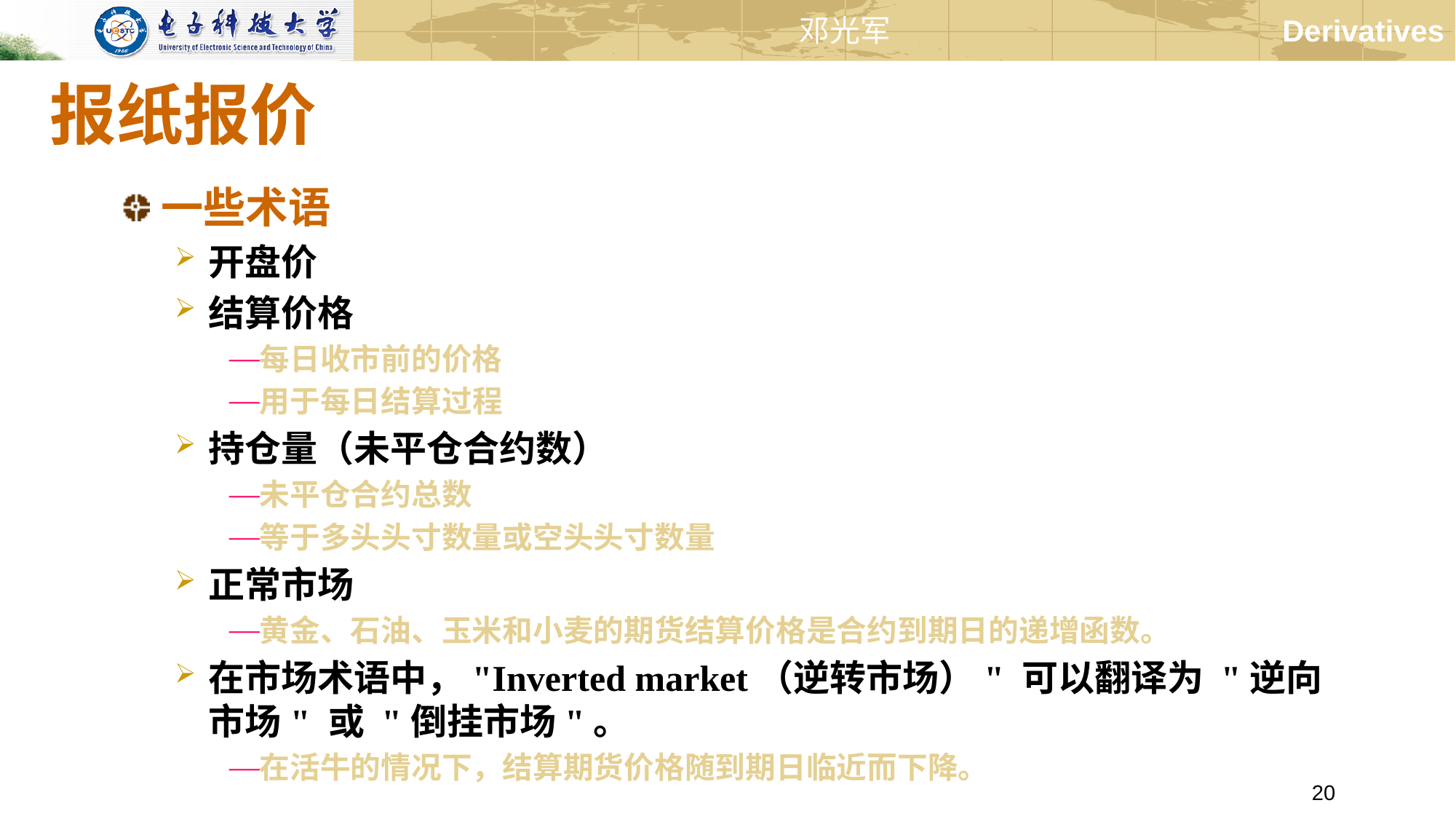

# 报纸报价
一些术语
开盘价
结算价格
每日收市前的价格
用于每日结算过程
持仓量（未平仓合约数）
未平仓合约总数
等于多头头寸数量或空头头寸数量
正常市场
黄金、石油、玉米和小麦的期货结算价格是合约到期日的递增函数。
在市场术语中，"Inverted market（逆转市场）" 可以翻译为 "逆向市场" 或 "倒挂市场"。
在活牛的情况下，结算期货价格随到期日临近而下降。